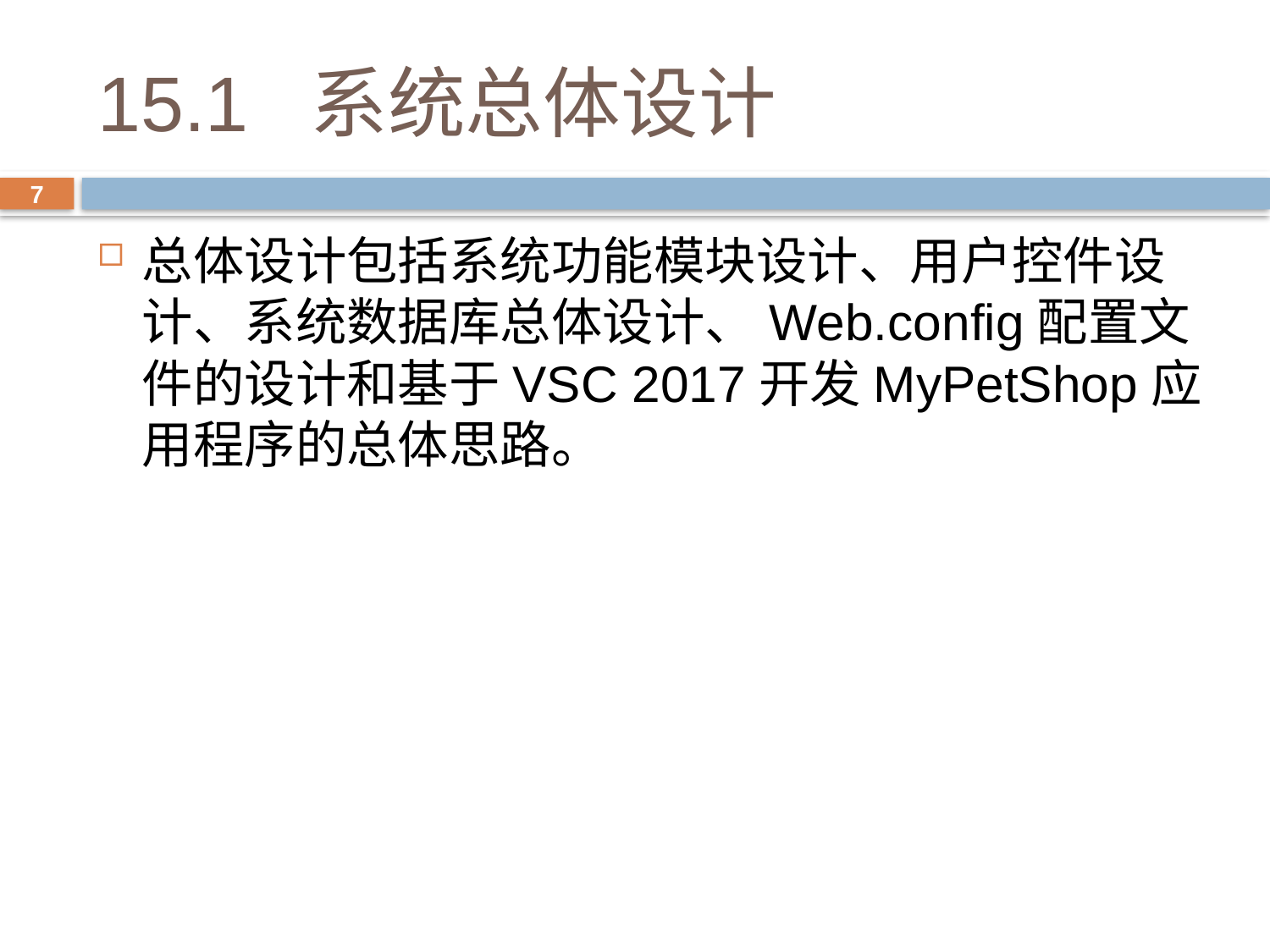

# 15.1  系统总体设计
7
总体设计包括系统功能模块设计、用户控件设计、系统数据库总体设计、Web.config配置文件的设计和基于VSC 2017开发MyPetShop应用程序的总体思路。